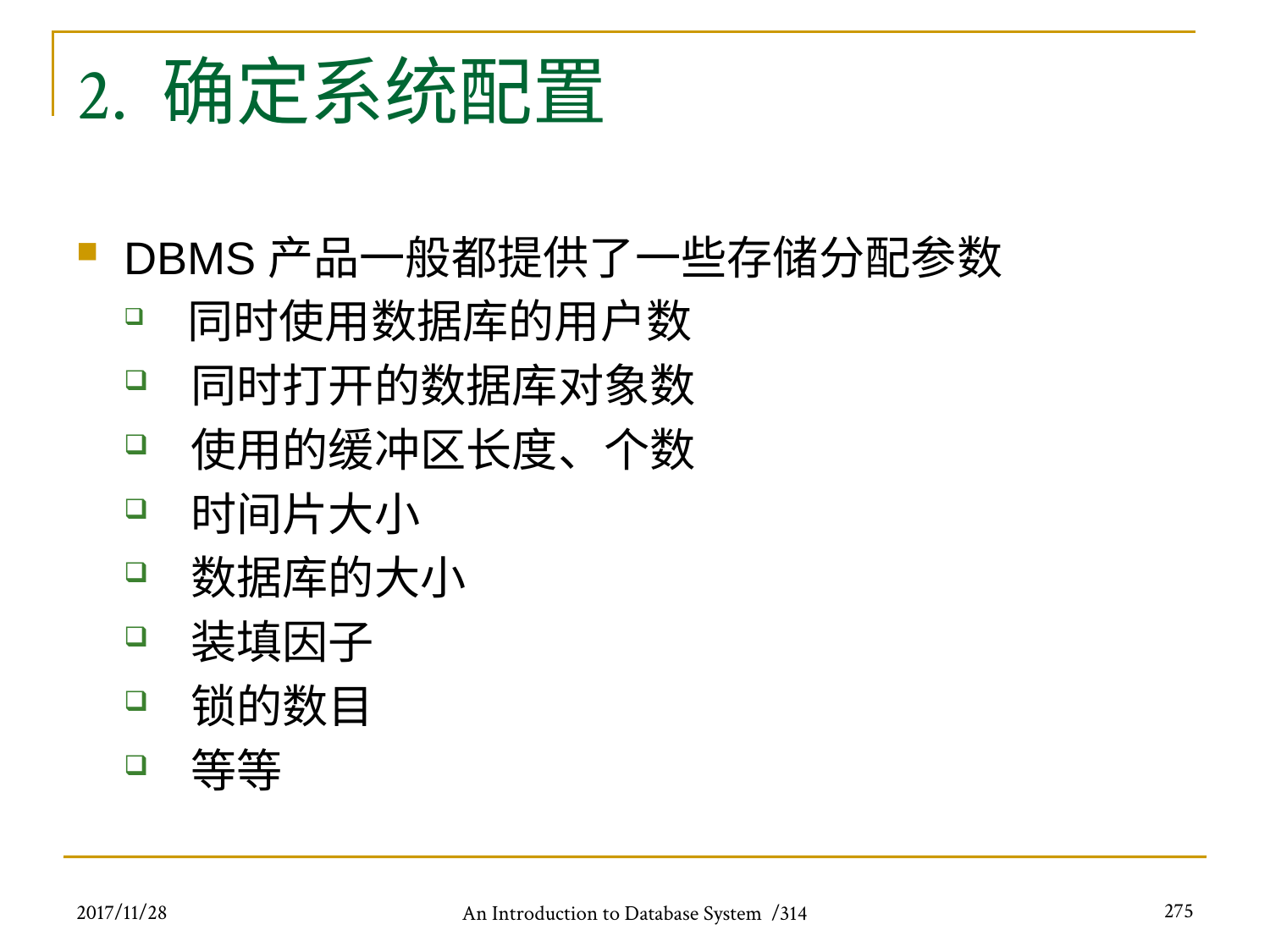

# 2. 确定系统配置
DBMS产品一般都提供了一些存储分配参数
 同时使用数据库的用户数
 同时打开的数据库对象数
 使用的缓冲区长度、个数
 时间片大小
 数据库的大小
 装填因子
 锁的数目
 等等
2017/11/28
275
An Introduction to Database System  /314